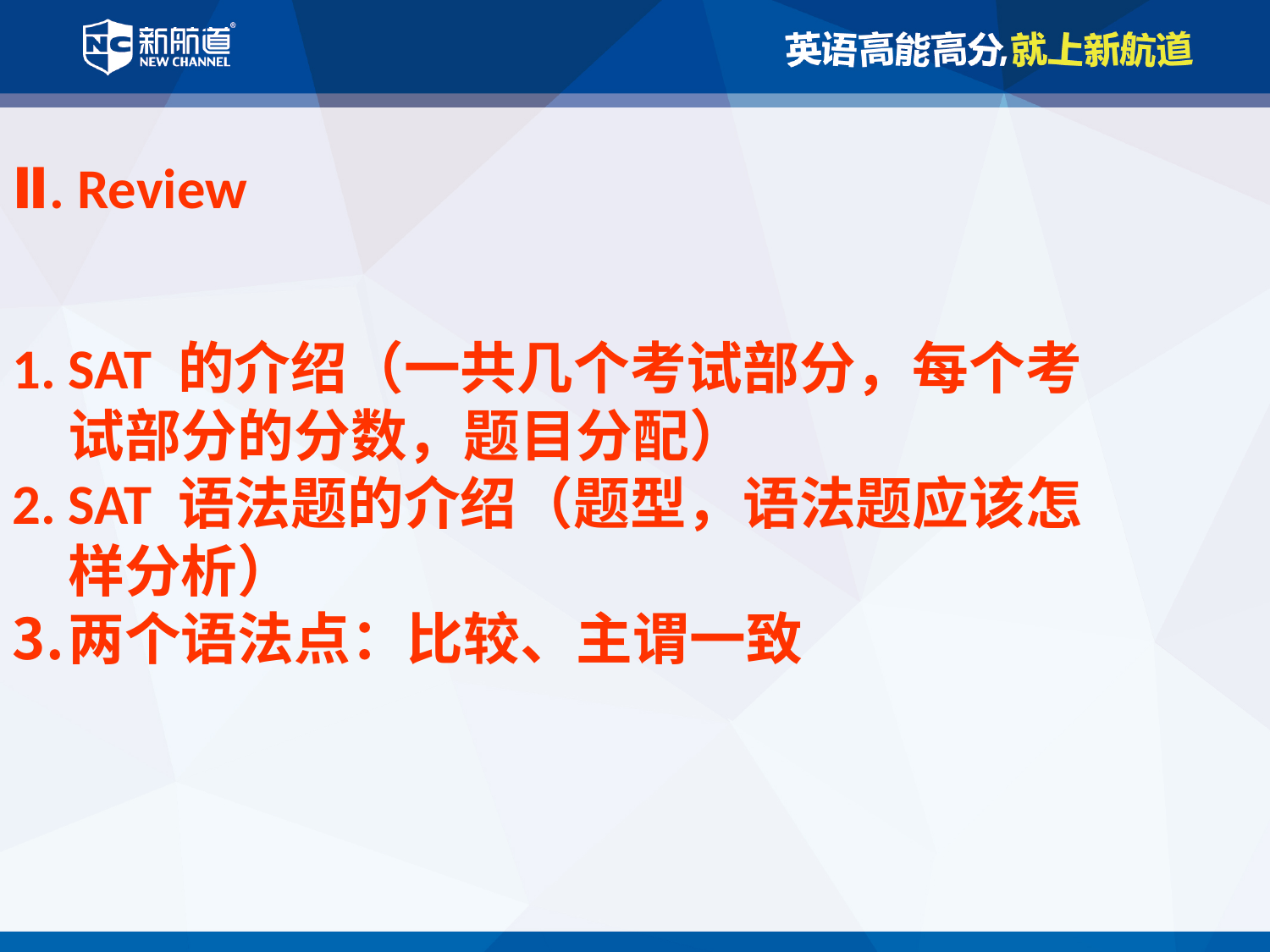

Ⅱ. Review

SAT 的介绍（一共几个考试部分，每个考试部分的分数，题目分配）
SAT 语法题的介绍（题型，语法题应该怎样分析）
两个语法点：比较、主谓一致